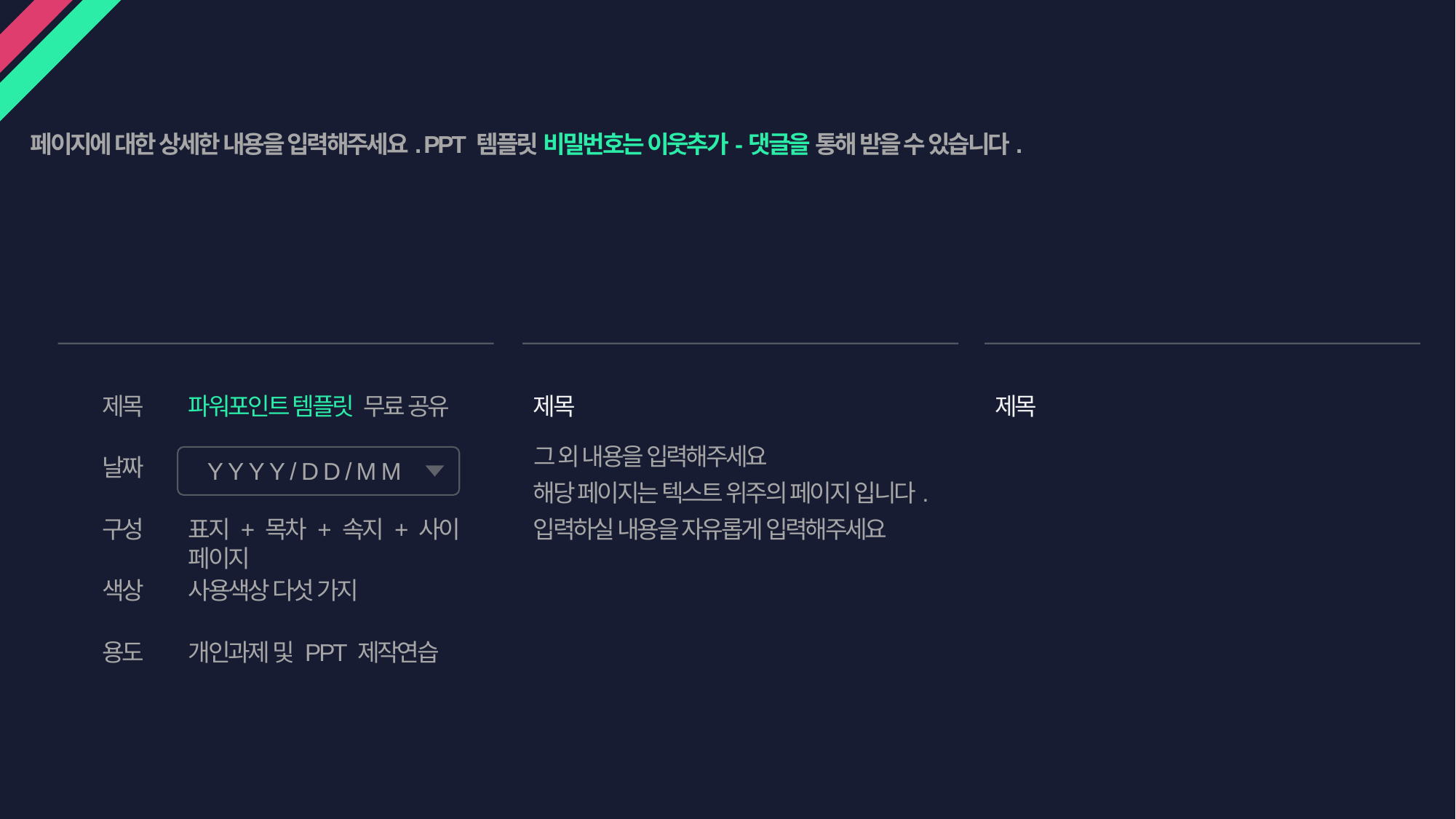

페이지 제목 입력
페이지에 대한 상세한 내용을 입력해주세요. PPT 템플릿 비밀번호는 이웃추가-댓글을 통해 받을 수 있습니다.
상세제목1
상세제목2
상세제목3
제목
파워포인트 템플릿
무료 공유
제목
제목
그 외 내용을 입력해주세요
파워포인트 템플릿은 별도의 과정을 거친 후,
다운로드 하실 수 있습니다.
템플릿에는 비밀번호가 설정되어 있으므로,
이웃추가 – 댓글 혹은 스크랩 과정을 통해
비밀번호를 받을 수 있습니다.
날짜

YYYY/DD/MM

해당 페이지는 텍스트 위주의 페이지 입니다.
구성
표지 + 목차 + 속지 + 사이 페이지
입력하실 내용을 자유롭게 입력해주세요
색상
사용색상 다섯 가지
용도
개인과제 및 PPT 제작연습